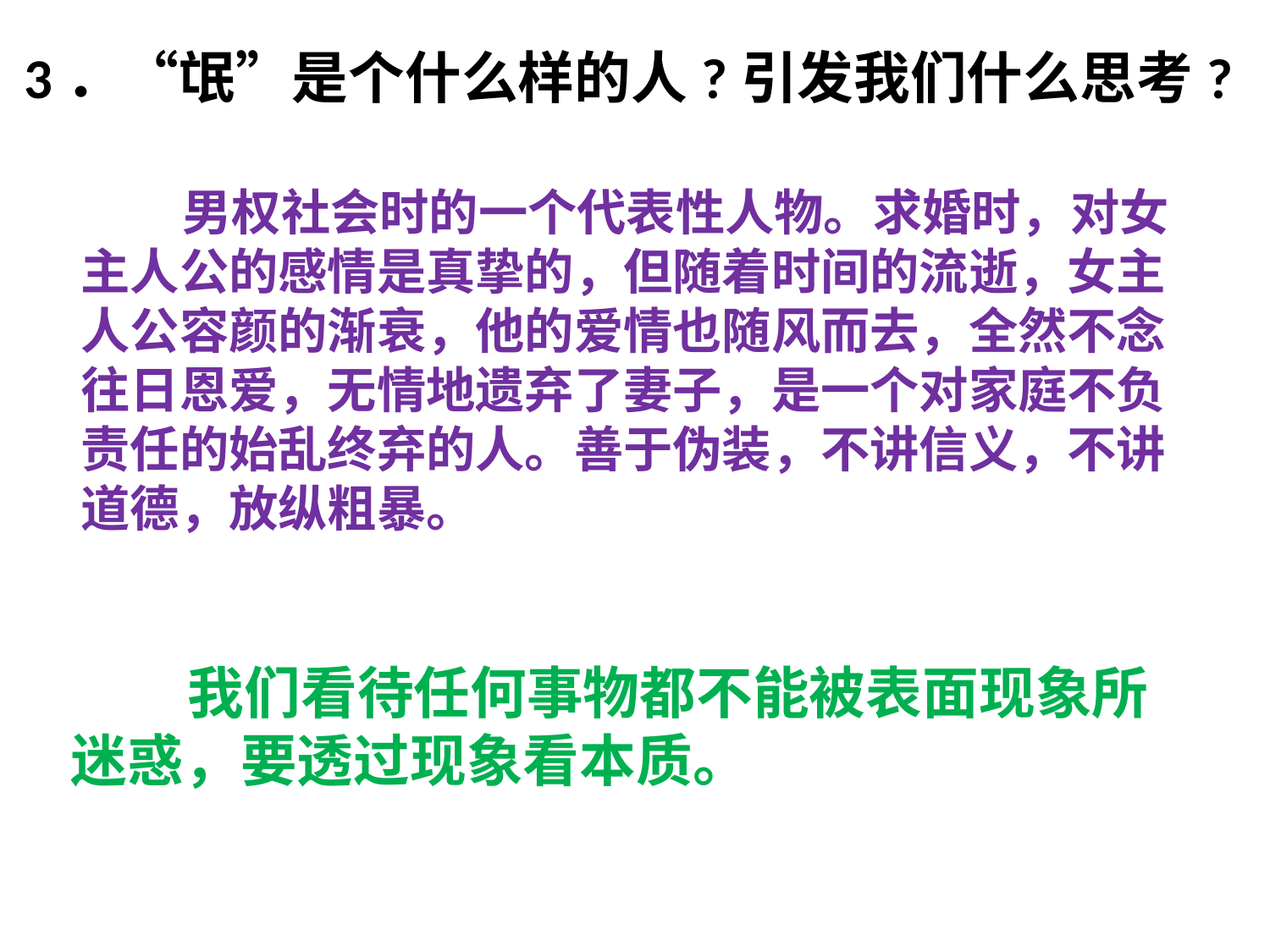

3．“氓”是个什么样的人?引发我们什么思考?
        男权社会时的一个代表性人物。求婚时，对女主人公的感情是真挚的，但随着时间的流逝，女主人公容颜的渐衰，他的爱情也随风而去，全然不念往日恩爱，无情地遗弃了妻子，是一个对家庭不负责任的始乱终弃的人。善于伪装，不讲信义，不讲道德，放纵粗暴。
引发的思考：
        我们看待任何事物都不能被表面现象所迷惑，要透过现象看本质。